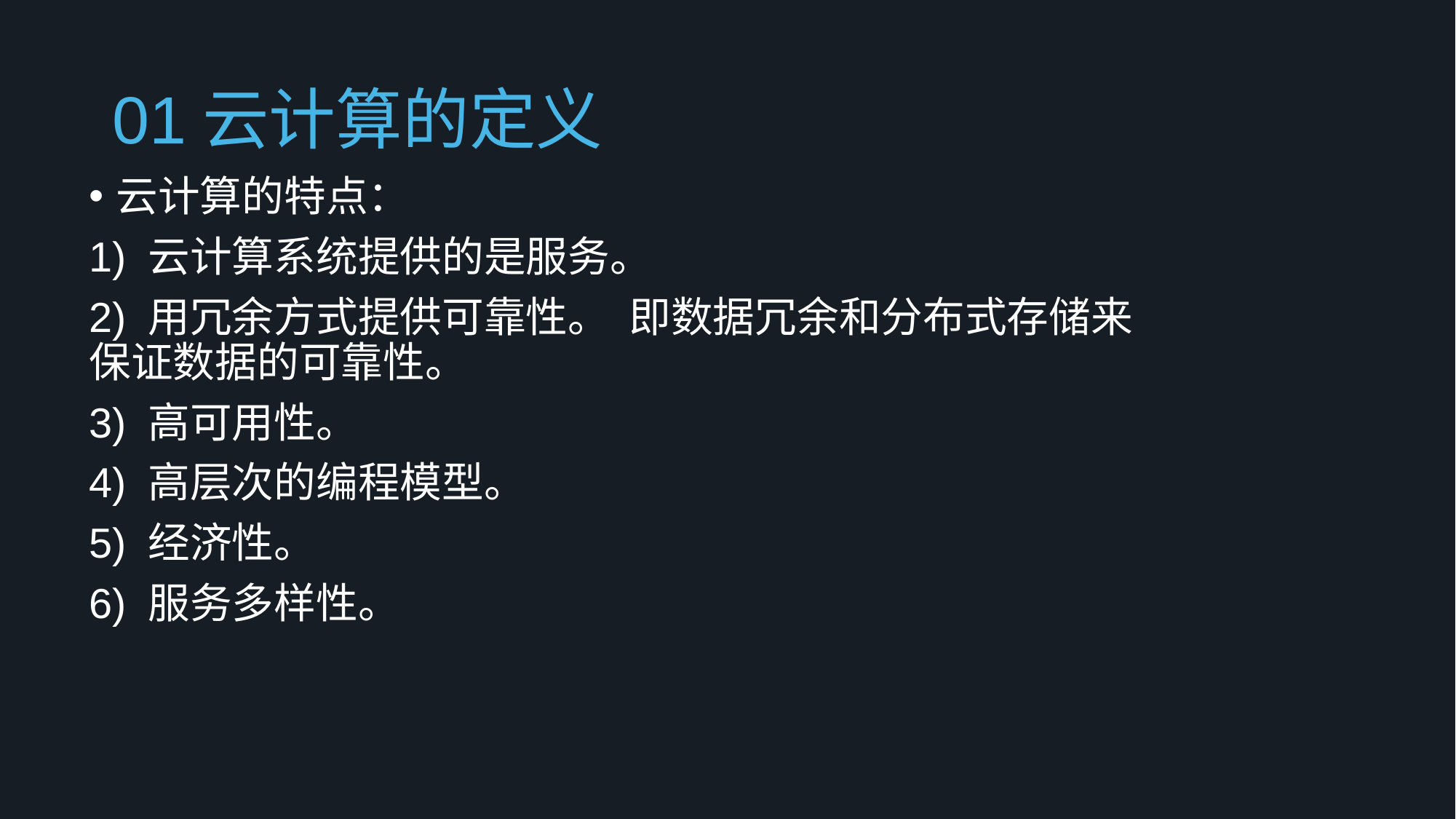

01云计算的定义
云计算的特点：
1) 云计算系统提供的是服务。
2) 用冗余方式提供可靠性。  即数据冗余和分布式存储来保证数据的可靠性。
3) 高可用性。
4) 高层次的编程模型。
5) 经济性。
6) 服务多样性。